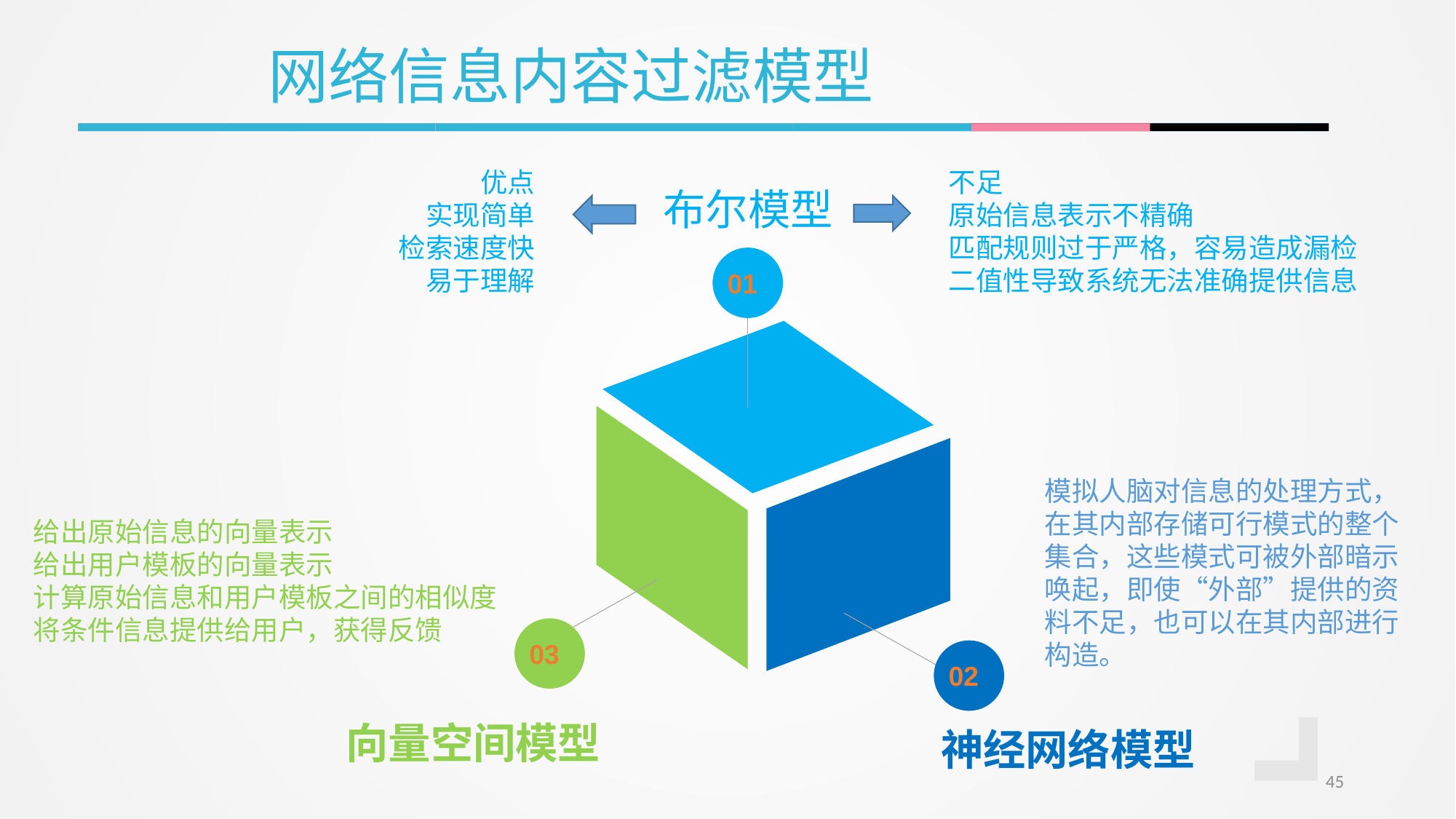

网络信息内容过滤模型

优点
实现简单
检索速度快
易于理解
不足
原始信息表示不精确
匹配规则过于严格，容易造成漏检
二值性导致系统无法准确提供信息
布尔模型

01

模拟人脑对信息的处理方式，在其内部存储可行模式的整个集合，这些模式可被外部暗示唤起，即使“外部”提供的资料不足，也可以在其内部进行构造。
给出原始信息的向量表示
给出用户模板的向量表示
计算原始信息和用户模板之间的相似度
将条件信息提供给用户，获得反馈

03

02
向量空间模型
神经网络模型

45